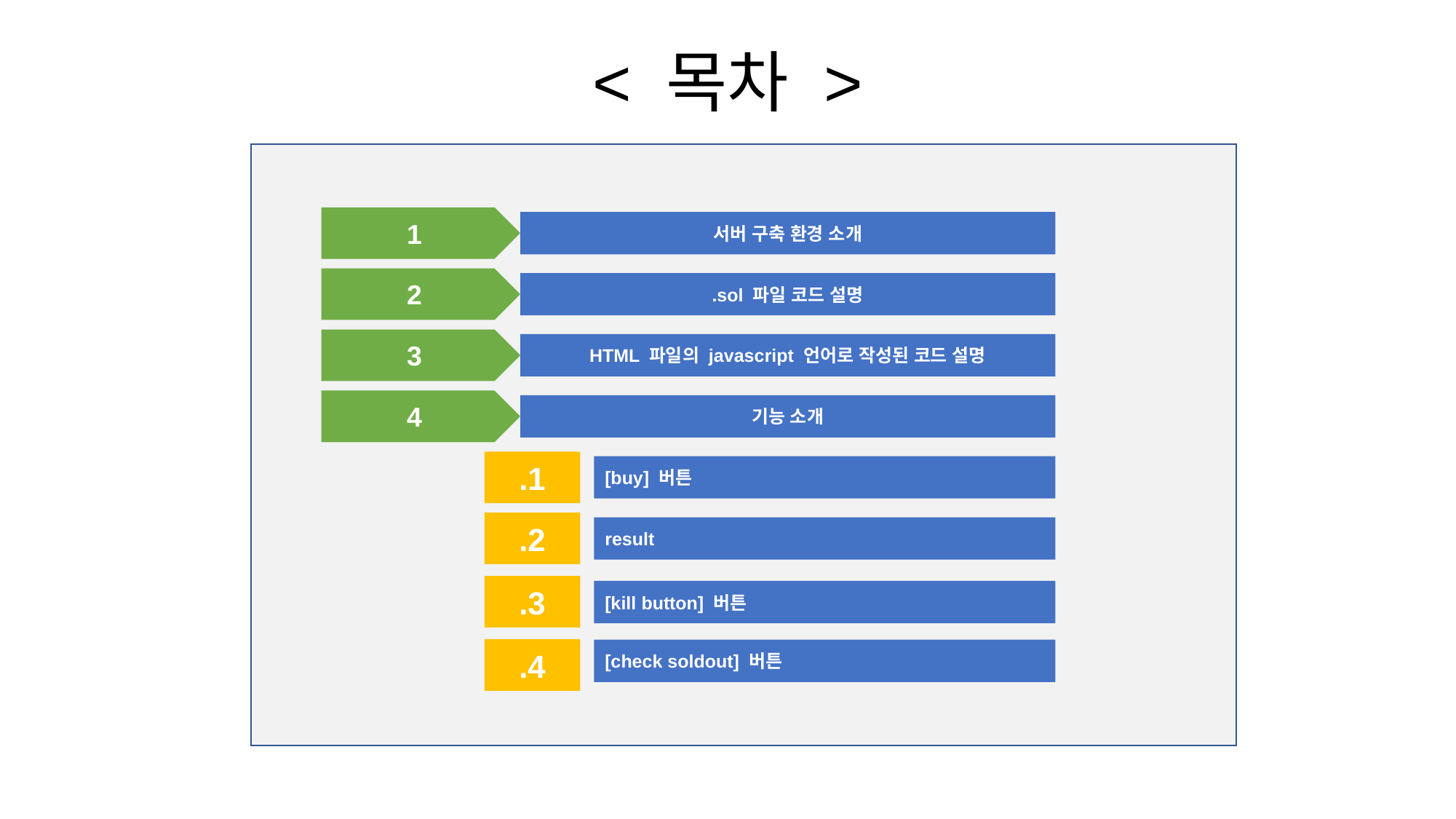

< 목차 >

1
서버 구축 환경 소개
2
.sol 파일 코드 설명
3
HTML 파일의 javascript 언어로 작성된 코드 설명
4
기능 소개
.1
[buy] 버튼
.2
result
.3
[kill button] 버튼
.4
[check soldout] 버튼